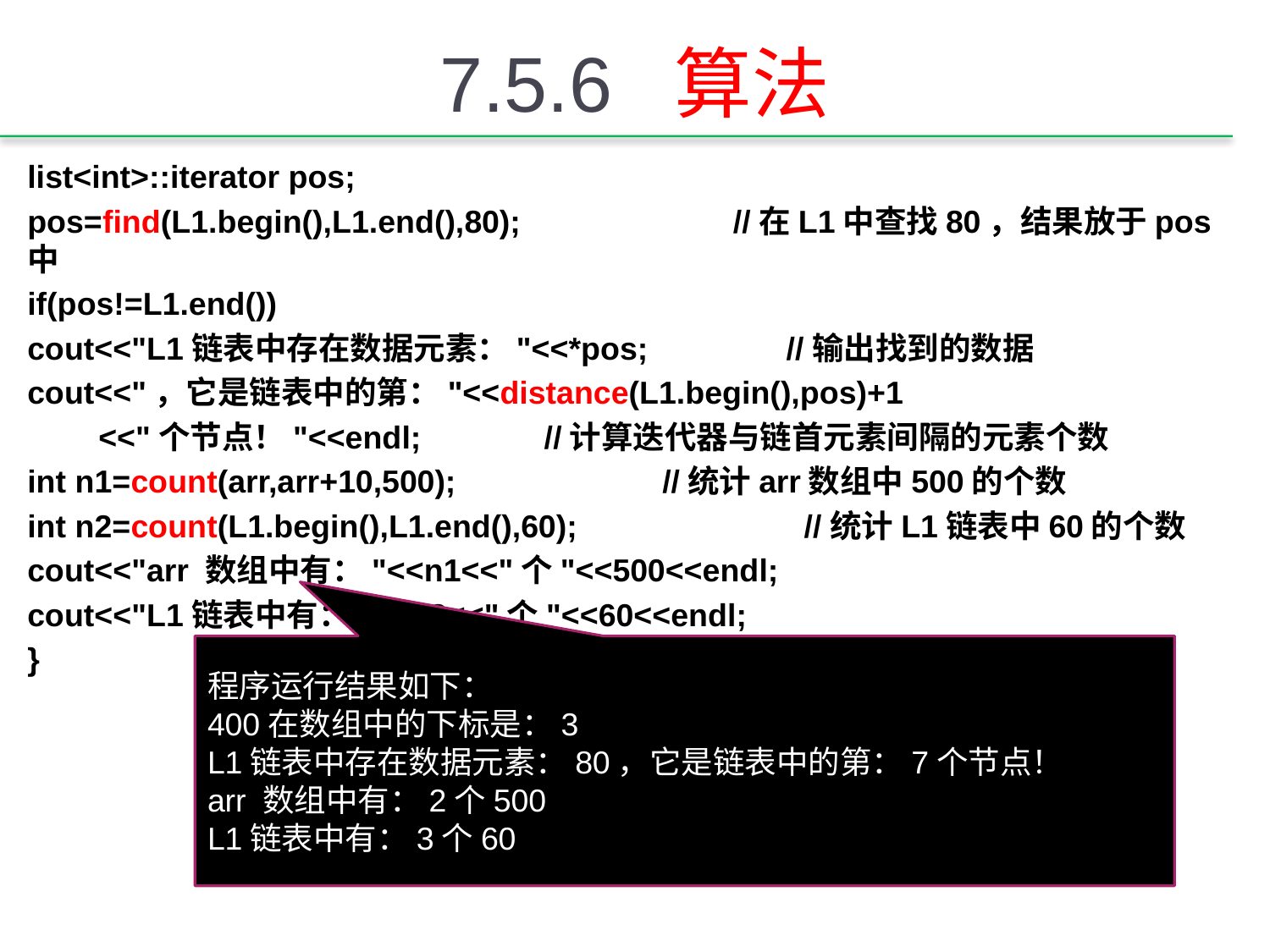

# 7.5.6  算法
list<int>::iterator pos;
pos=find(L1.begin(),L1.end(),80);		        //在L1中查找80，结果放于pos中
if(pos!=L1.end())
cout<<"L1链表中存在数据元素："<<*pos;	              //输出找到的数据
cout<<"，它是链表中的第："<<distance(L1.begin(),pos)+1
        <<"个节点！"<<endl;  	 //计算迭代器与链首元素间隔的元素个数
int n1=count(arr,arr+10,500);		//统计arr数组中500的个数
int n2=count(L1.begin(),L1.end(),60);	                //统计L1链表中60的个数
cout<<"arr 数组中有："<<n1<<"个"<<500<<endl;
cout<<"L1链表中有："<<n2<<"个"<<60<<endl;
}
程序运行结果如下：
400在数组中的下标是：3
L1链表中存在数据元素：80，它是链表中的第：7个节点！
arr 数组中有：2个500
L1链表中有：3个60